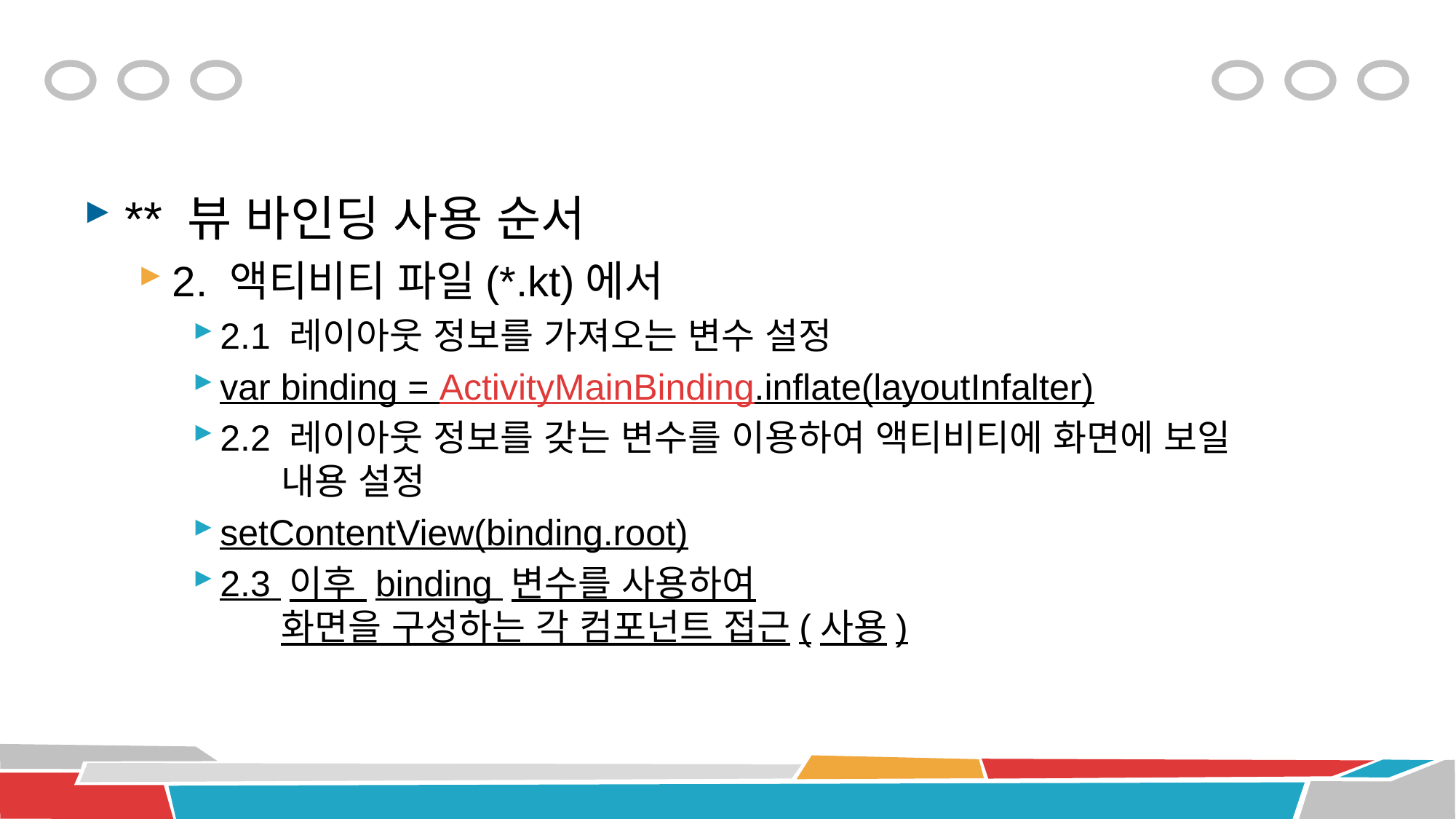

#
** 뷰 바인딩 사용 순서
2. 액티비티 파일(*.kt)에서
2.1 레이아웃 정보를 가져오는 변수 설정
var binding = ActivityMainBinding.inflate(layoutInfalter)
2.2 레이아웃 정보를 갖는 변수를 이용하여 액티비티에 화면에 보일
      내용 설정
setContentView(binding.root)
2.3 이후 binding 변수를 사용하여
      화면을 구성하는 각 컴포넌트 접근(사용)